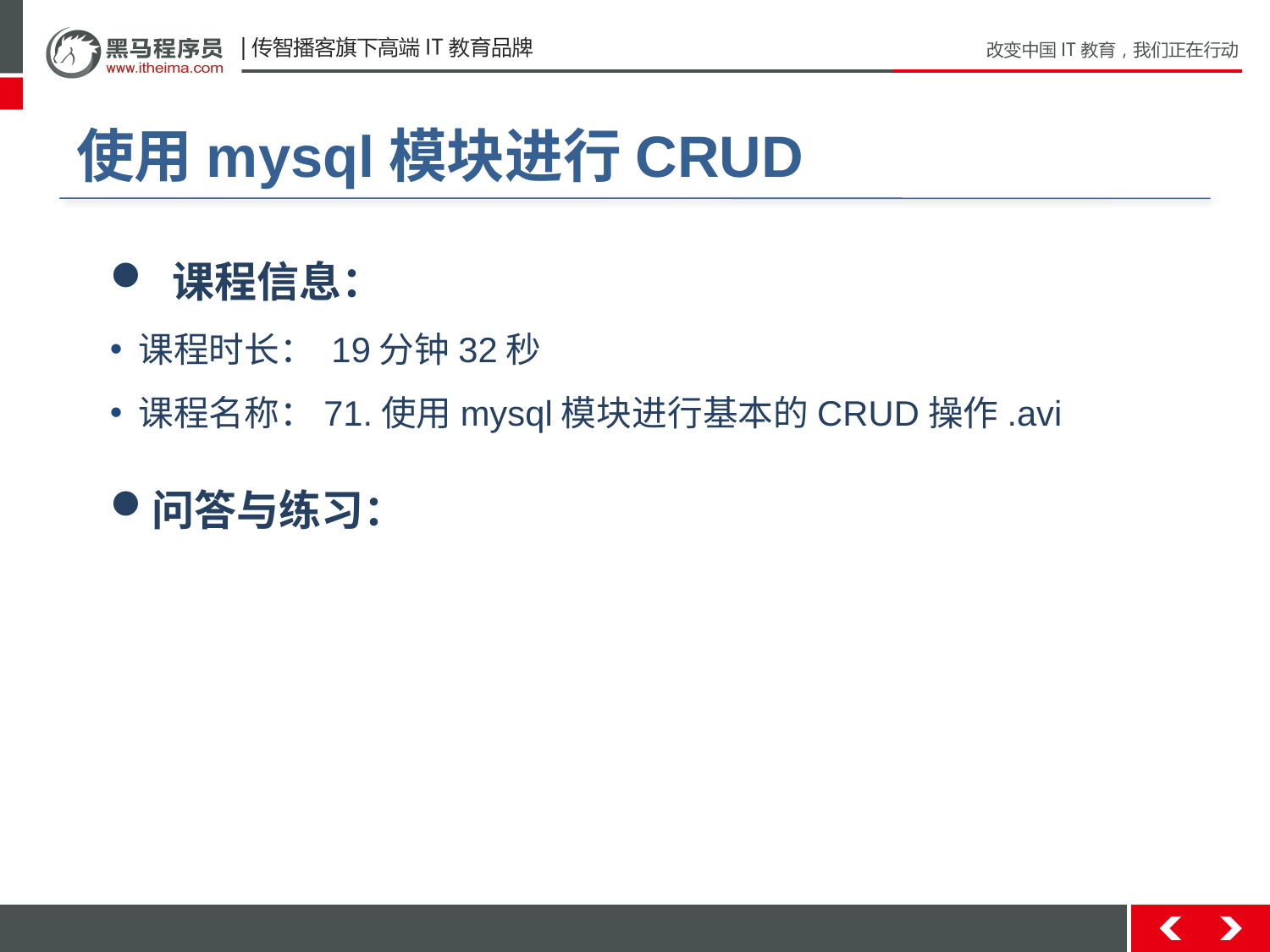

# 使用mysql模块进行CRUD
 课程信息：
 课程时长： 19分钟32秒
 课程名称：71.使用mysql模块进行基本的CRUD操作.avi
问答与练习：